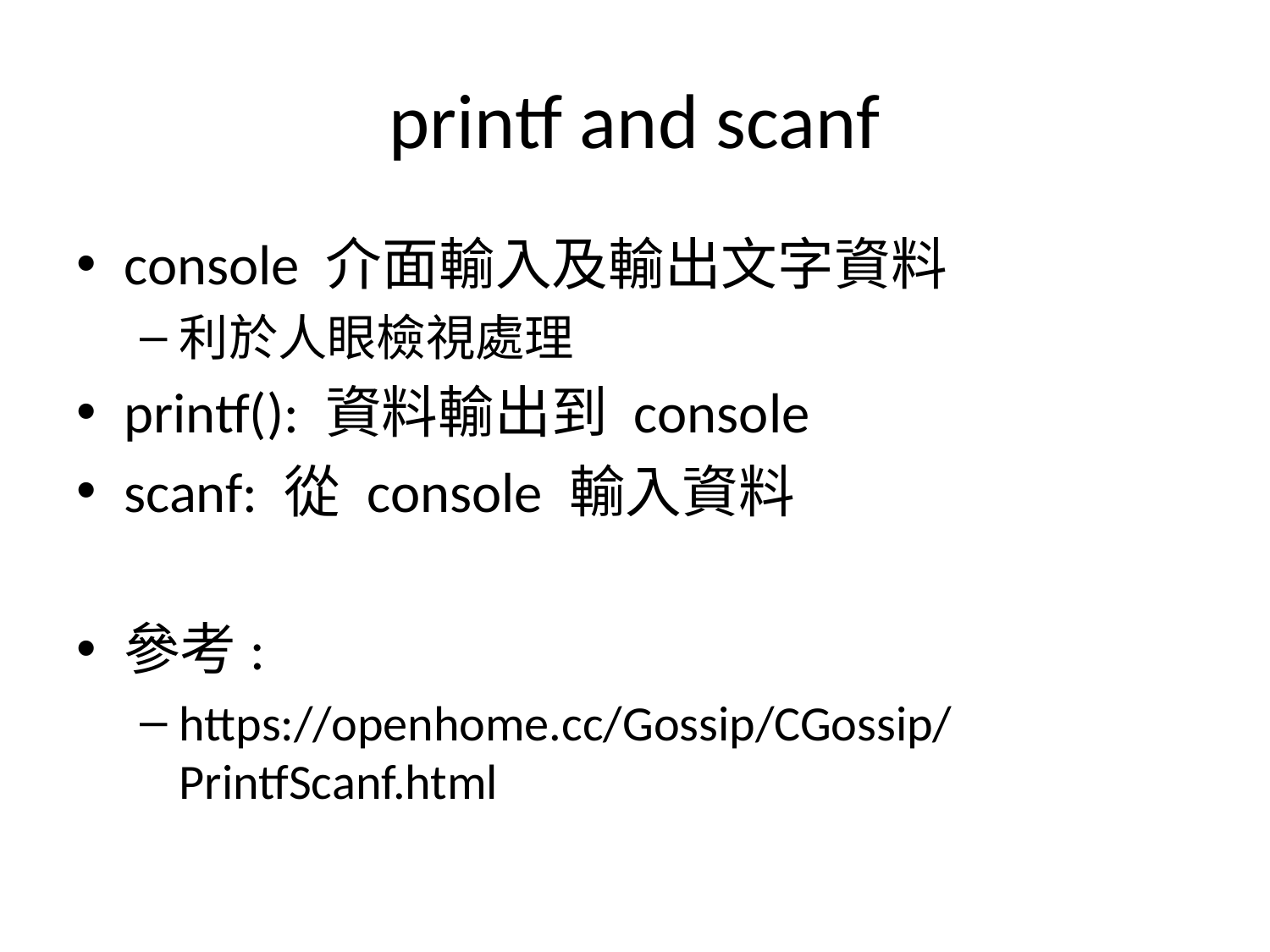

# printf and scanf
console 介面輸入及輸出文字資料
利於人眼檢視處理
printf(): 資料輸出到 console
scanf: 從 console 輸入資料

參考:
https://openhome.cc/Gossip/CGossip/PrintfScanf.html